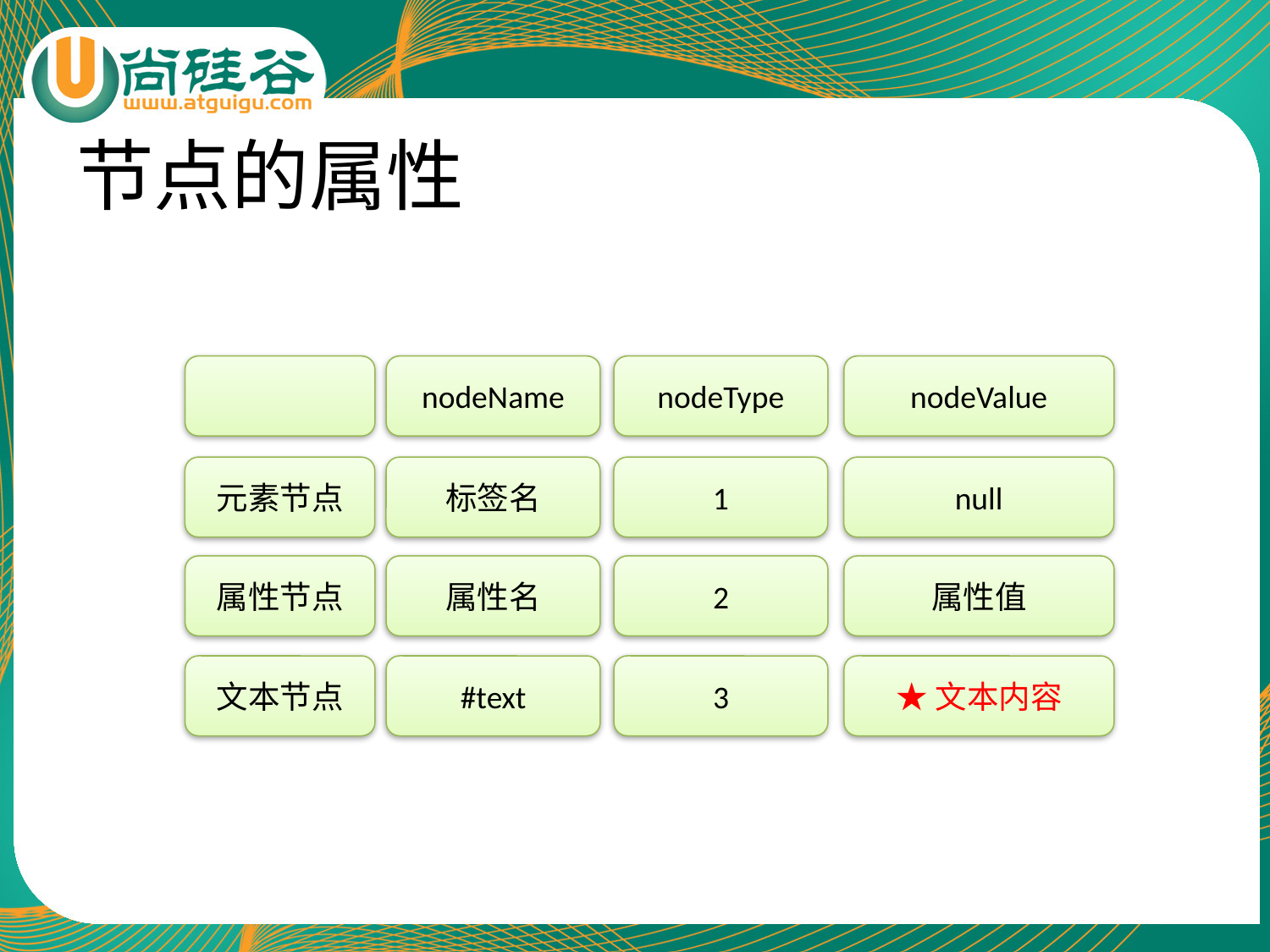

# 节点的属性

nodeName
nodeType
nodeValue
元素节点
标签名
1
null
属性节点
属性名
2
属性值
文本节点
#text
3
★文本内容